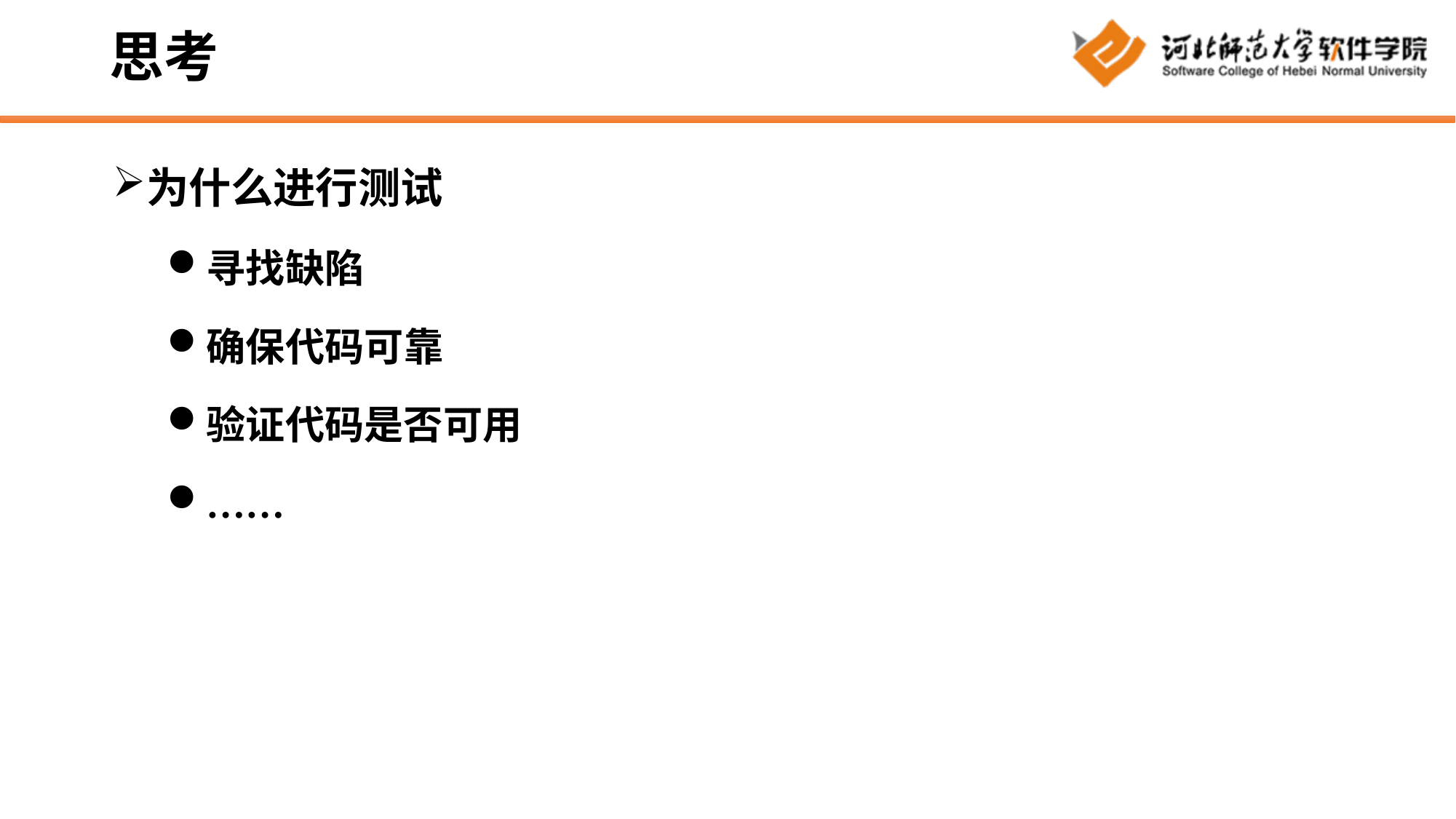

# 思考
为什么进行测试
寻找缺陷
确保代码可靠
验证代码是否可用
……